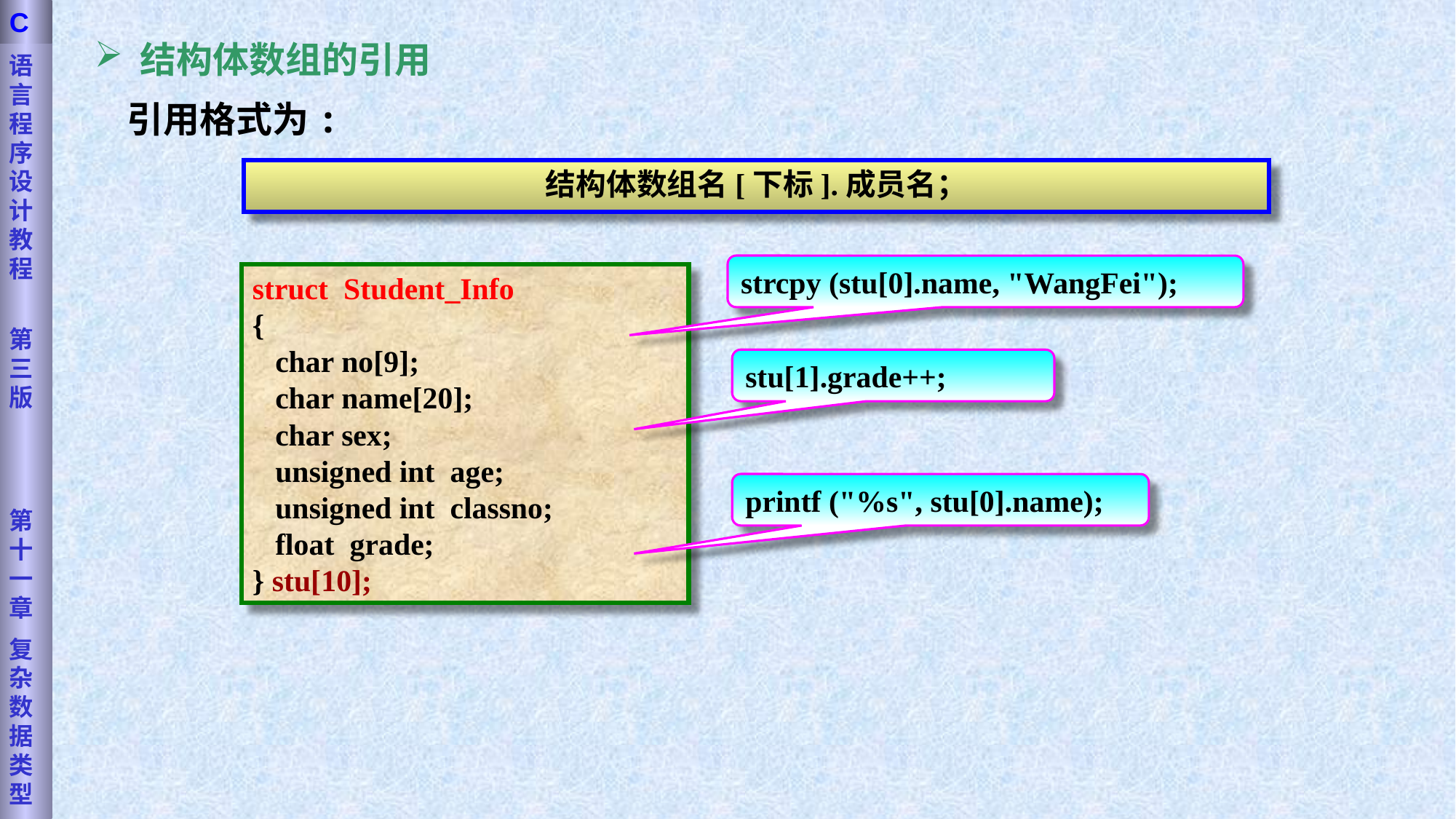

语言程序设计教程
第三版

第十一章
复杂数据类型
C
 结构体数组的引用
引用格式为:
结构体数组名[下标].成员名；
strcpy (stu[0].name, "WangFei");
struct  Student_Info
{
   char no[9];
   char name[20];
   char sex;
   unsigned int  age;
   unsigned int  classno;
   float  grade;
} stu[10];
stu[1].grade++;
printf ("%s", stu[0].name);